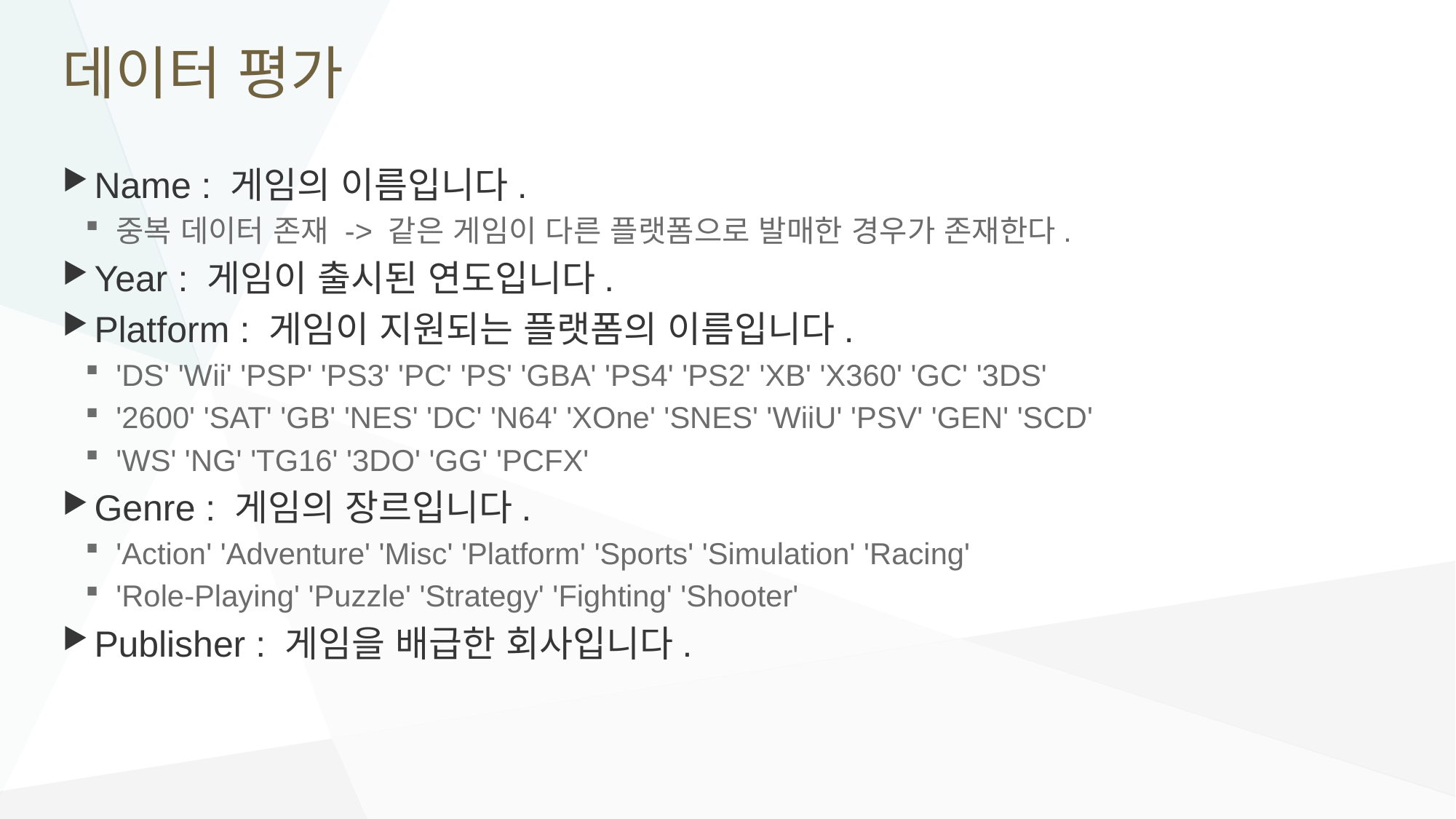

# 데이터 평가
Name : 게임의 이름입니다.
중복 데이터 존재 -> 같은 게임이 다른 플랫폼으로 발매한 경우가 존재한다.
Year : 게임이 출시된 연도입니다.
Platform : 게임이 지원되는 플랫폼의 이름입니다.
'DS' 'Wii' 'PSP' 'PS3' 'PC' 'PS' 'GBA' 'PS4' 'PS2' 'XB' 'X360' 'GC' '3DS'
'2600' 'SAT' 'GB' 'NES' 'DC' 'N64' 'XOne' 'SNES' 'WiiU' 'PSV' 'GEN' 'SCD'
'WS' 'NG' 'TG16' '3DO' 'GG' 'PCFX'
Genre : 게임의 장르입니다.
'Action' 'Adventure' 'Misc' 'Platform' 'Sports' 'Simulation' 'Racing'
'Role-Playing' 'Puzzle' 'Strategy' 'Fighting' 'Shooter'
Publisher : 게임을 배급한 회사입니다.